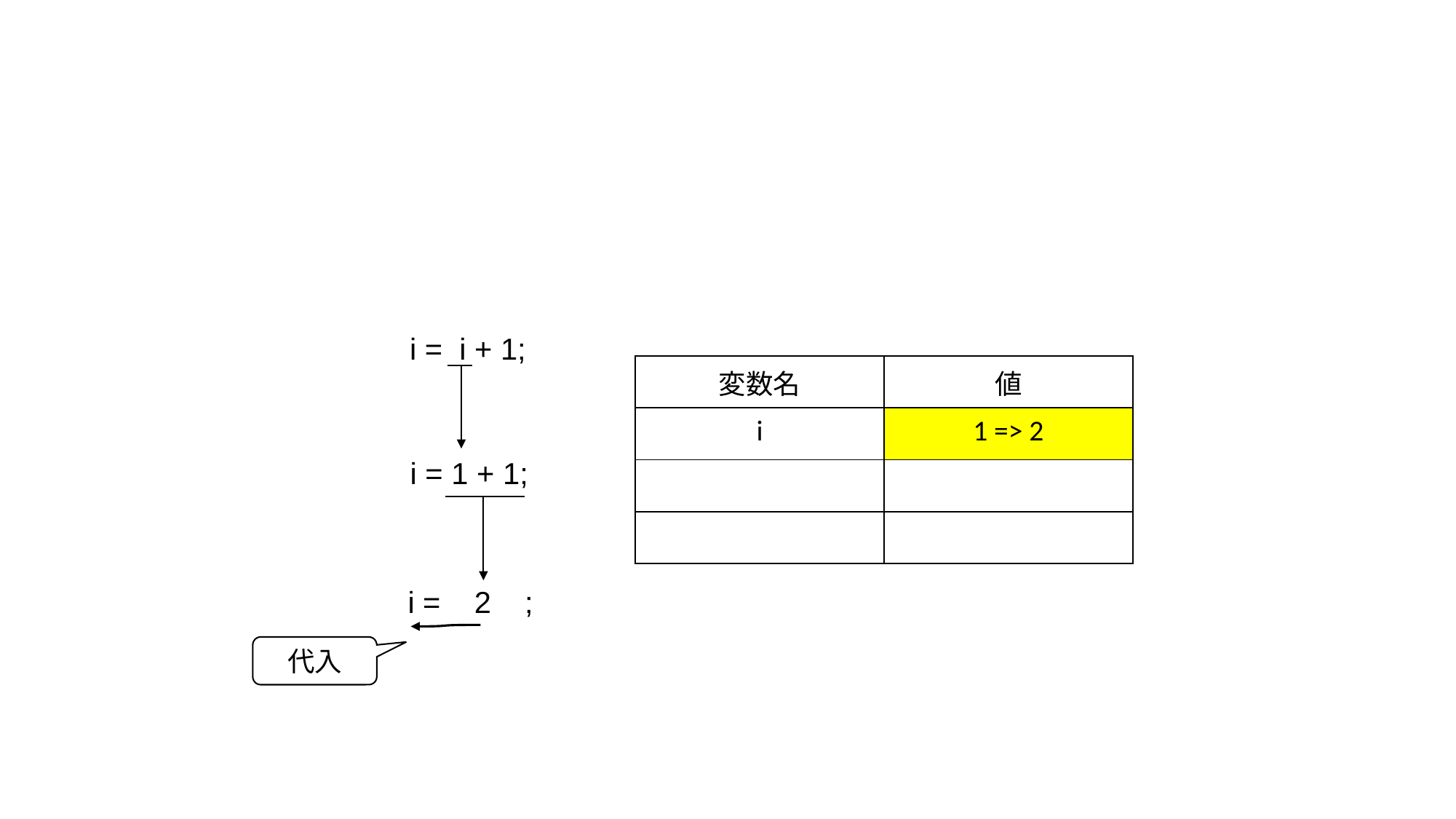

#

i =  i + 1;
| 変数名 | 値 |
| --- | --- |
| i | 1 => 2 |
|  |  |
|  |  |

i = 1 + 1;
i =    2    ;
代入